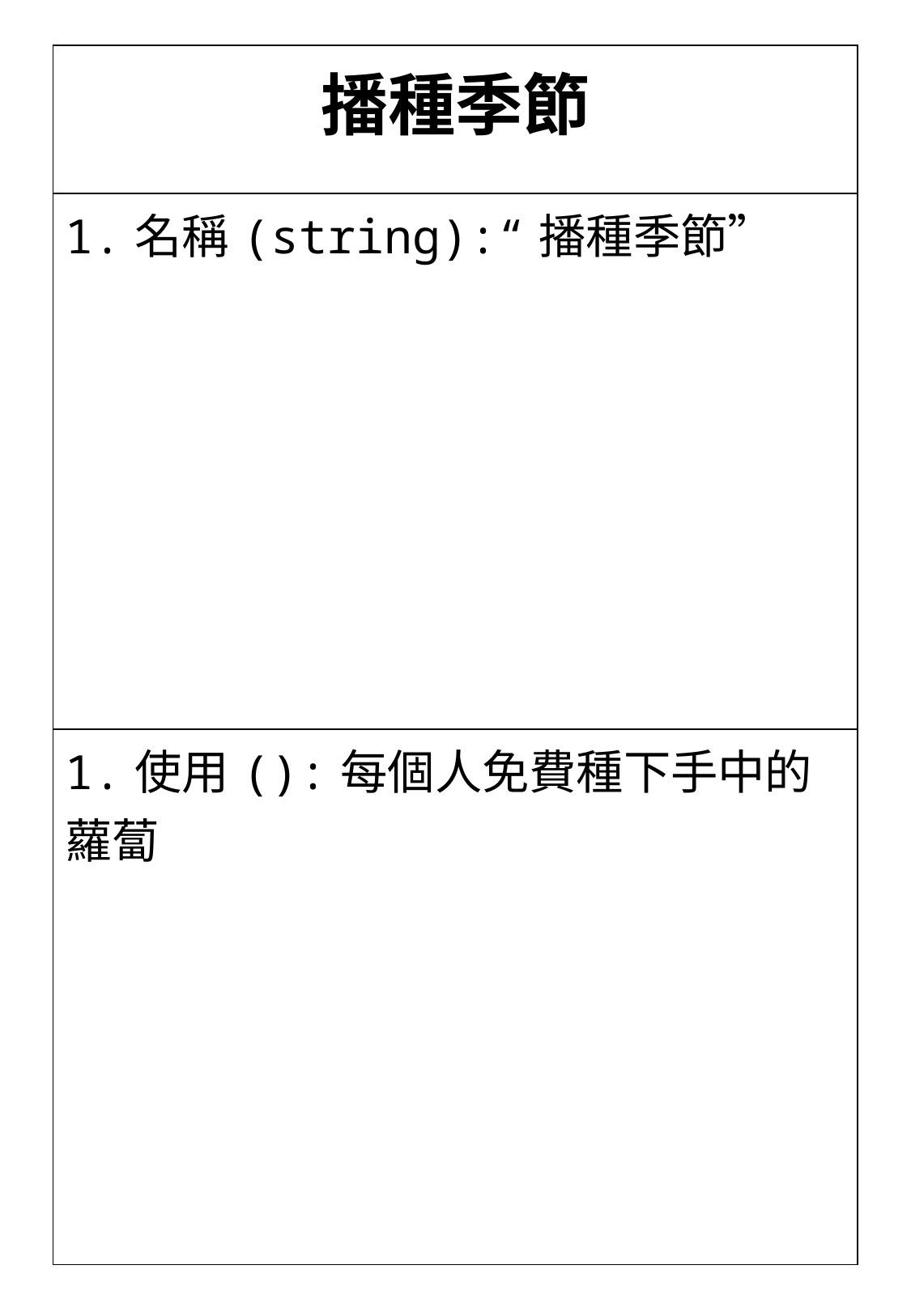

| 播種季節 |
| --- |
| 1.名稱(string):“播種季節” |
| 1.使用():每個人免費種下手中的蘿蔔 |